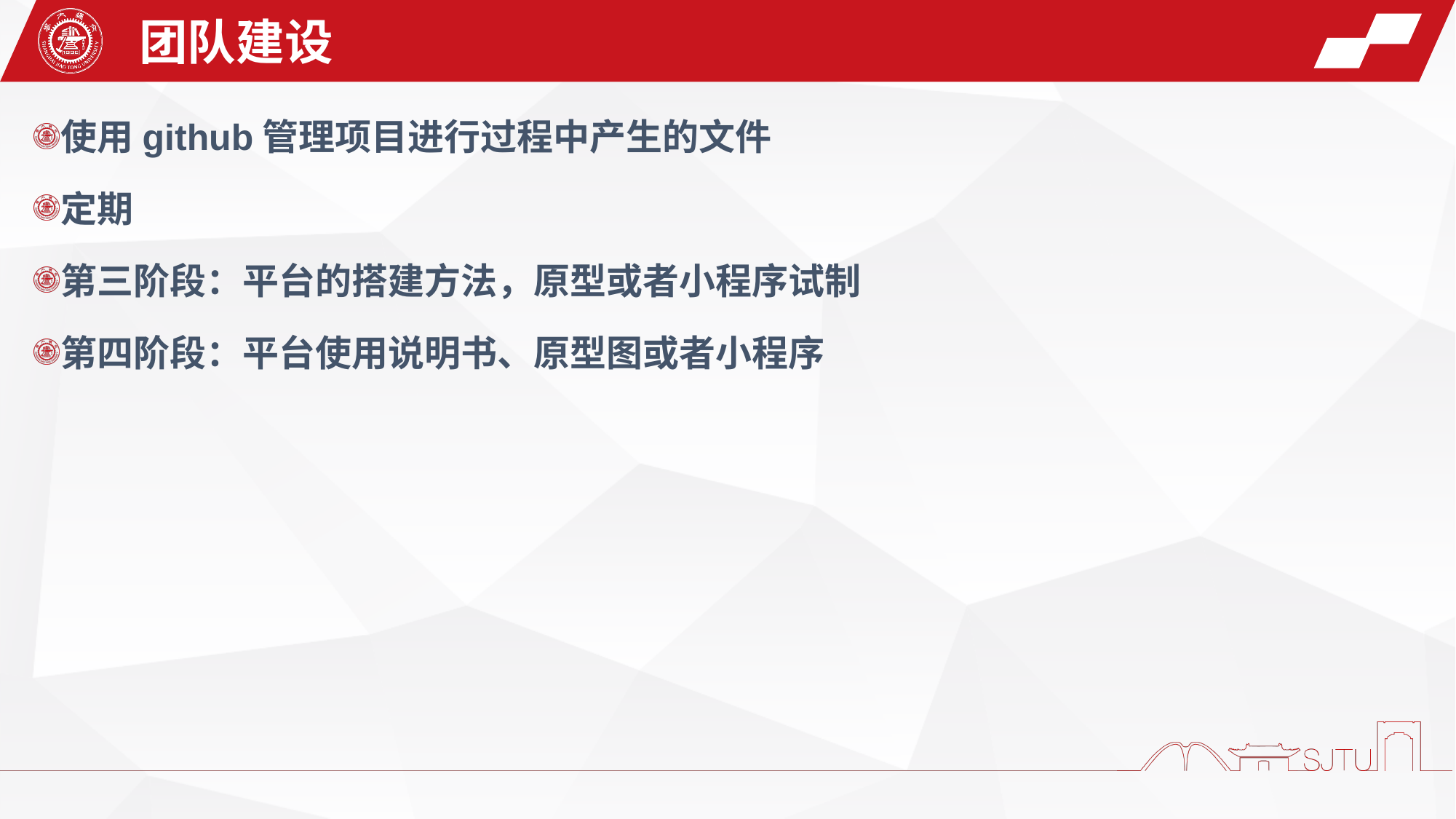

团队建设
使用github管理项目进行过程中产生的文件
定期
第三阶段：平台的搭建方法，原型或者小程序试制
第四阶段：平台使用说明书、原型图或者小程序